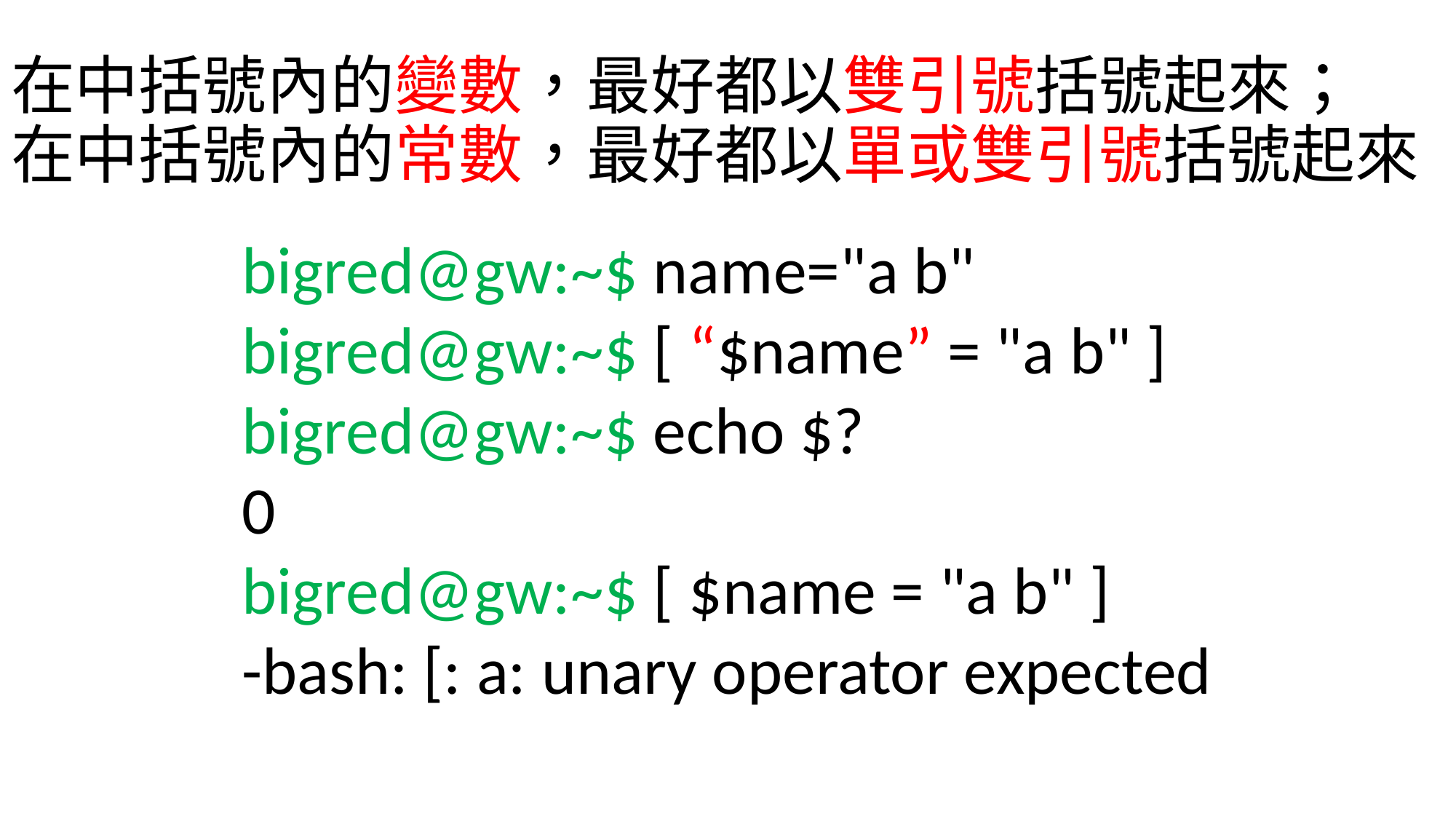

# 在中括號內的變數，最好都以雙引號括號起來； 在中括號內的常數，最好都以單或雙引號括號起來
bigred@gw:~$ name="a b"
bigred@gw:~$ [ “$name” = "a b" ]
bigred@gw:~$ echo $?
0
bigred@gw:~$ [ $name = "a b" ]
-bash: [: a: unary operator expected